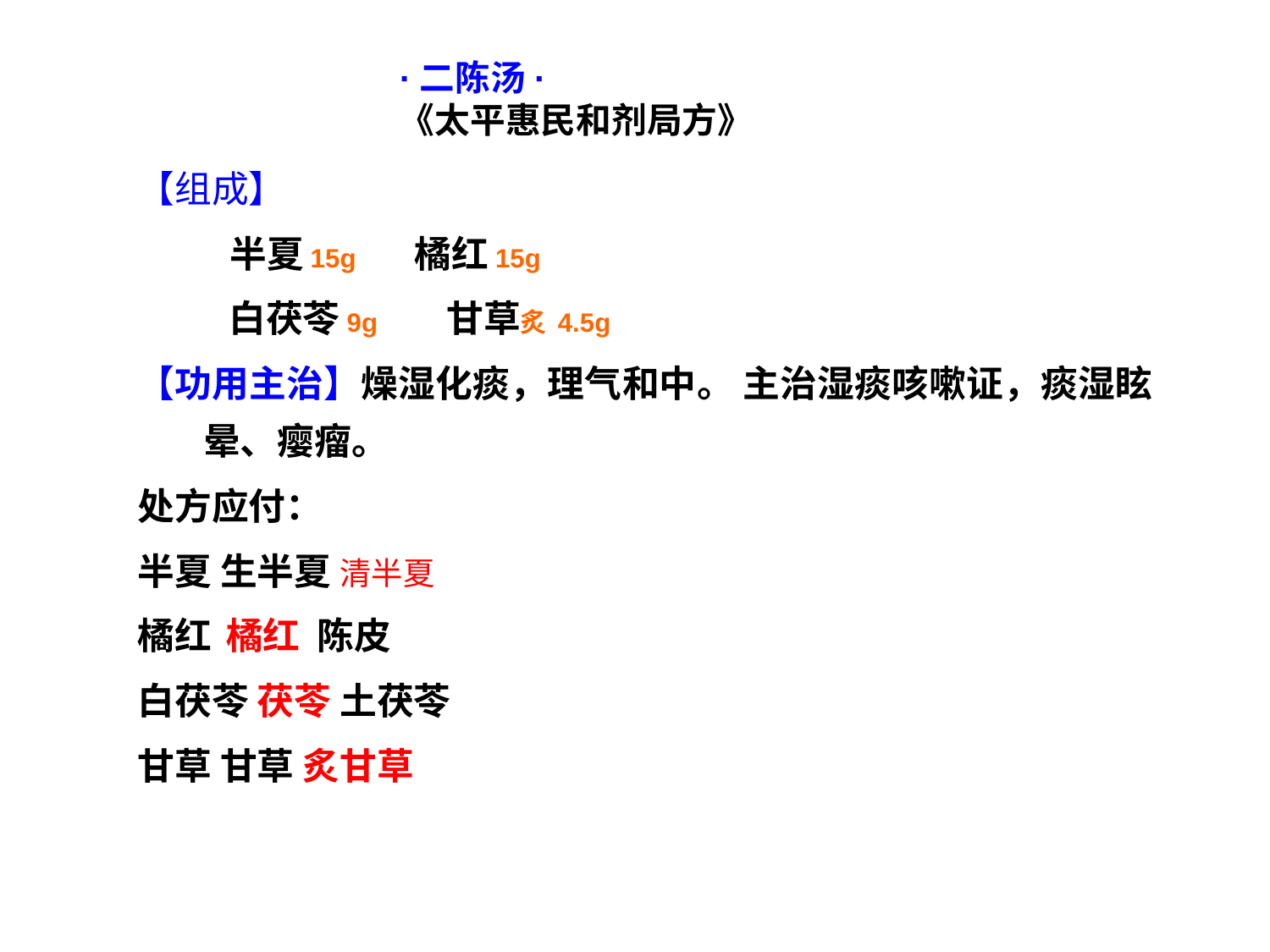

·二陈汤·
《太平惠民和剂局方》
【组成】
            半夏15g     橘红15g
          白茯苓9g      甘草炙 4.5g
【功用主治】燥湿化痰，理气和中。 主治湿痰咳嗽证，痰湿眩晕、瘿瘤。
处方应付：
半夏 生半夏 清半夏
橘红  橘红  陈皮
白茯苓 茯苓 土茯苓
甘草 甘草 炙甘草